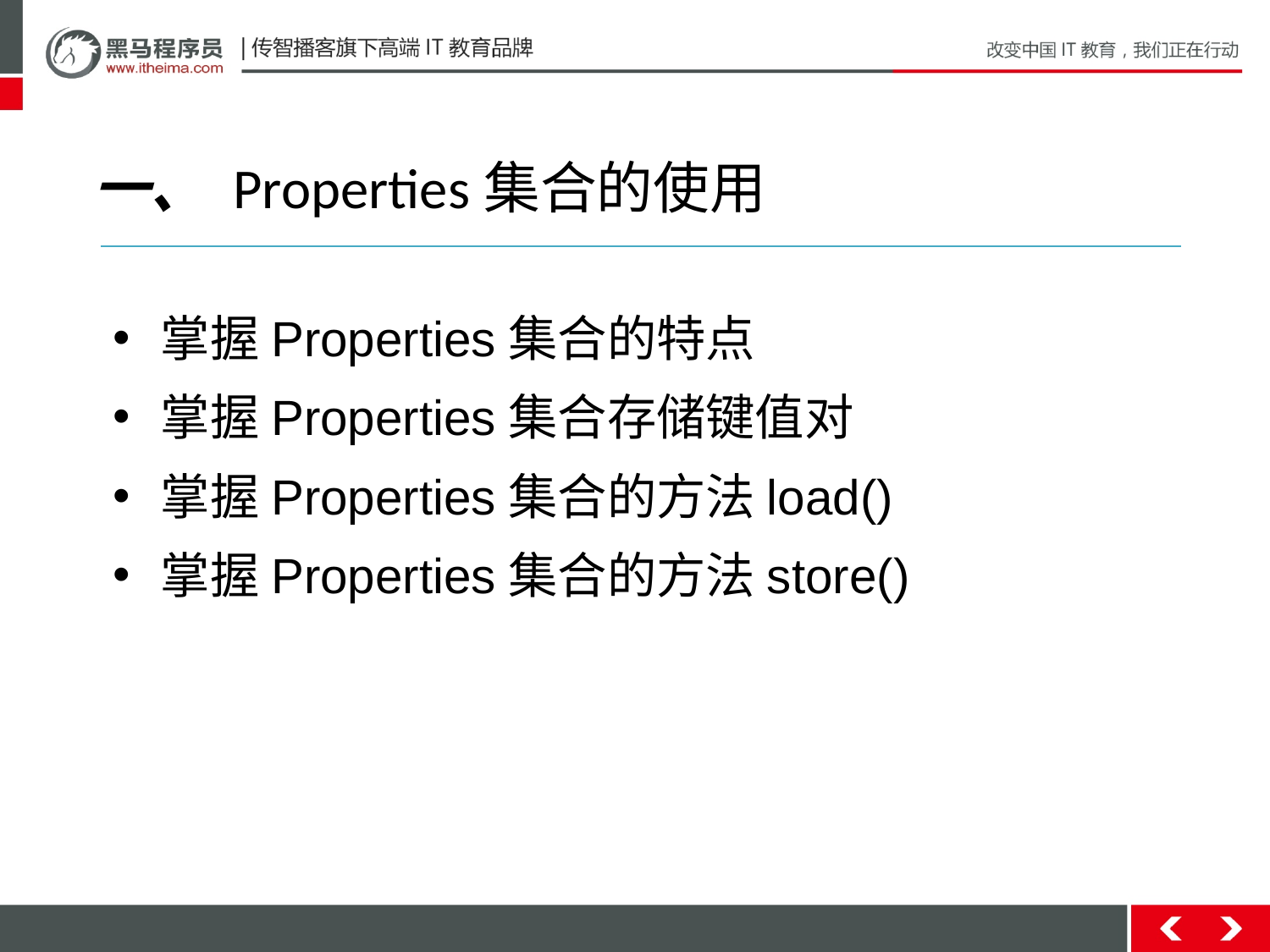

一、 Properties集合的使用
掌握Properties集合的特点
掌握Properties集合存储键值对
掌握Properties集合的方法load()
掌握Properties集合的方法store()